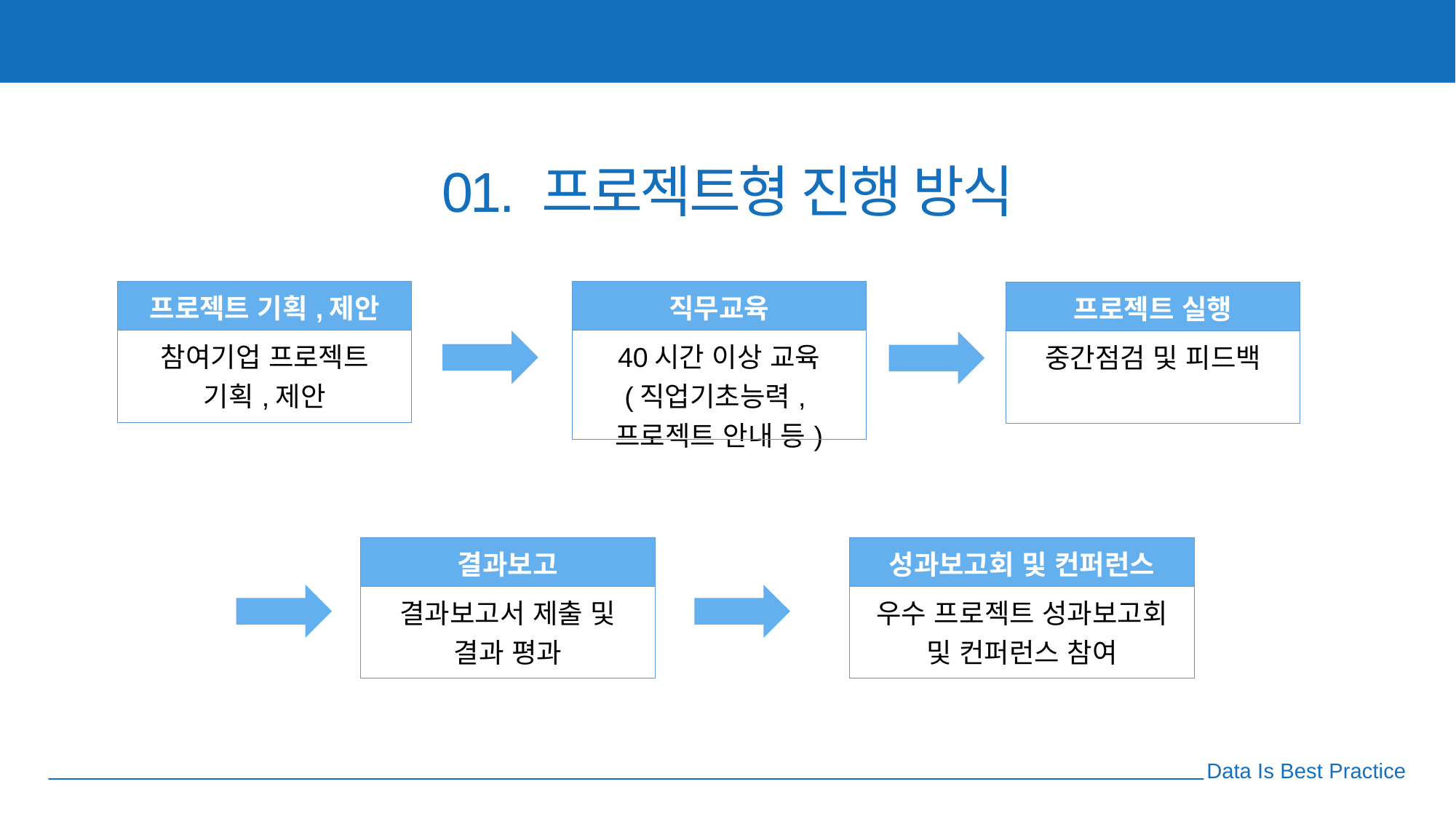

Brand Logo Is Here
01. 프로젝트형 진행 방식
| 직무교육 |
| --- |
| 40시간 이상 교육 (직업기초능력, 프로젝트 안내 등) |
| 프로젝트 기획,제안 |
| --- |
| 참여기업 프로젝트 기획,제안 |
| 프로젝트 실행 |
| --- |
| 중간점검 및 피드백 |

| 결과보고 |
| --- |
| 결과보고서 제출 및 결과 평과 |
| 성과보고회 및 컨퍼런스 |
| --- |
| 우수 프로젝트 성과보고회 및 컨퍼런스 참여 |

Data Is Best Practice